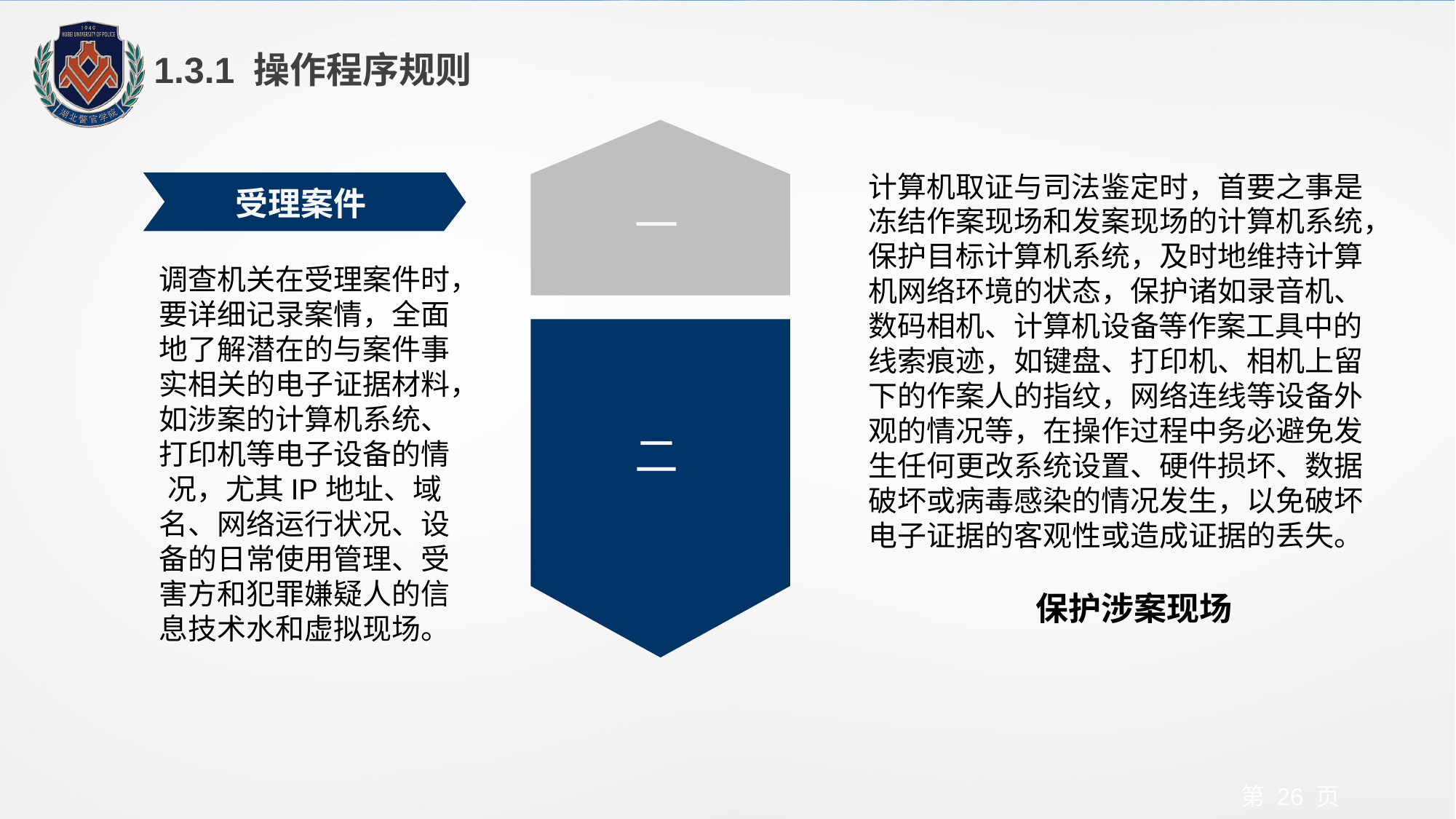

1.3.1 操作程序规则

一
计算机取证与司法鉴定时，首要之事是冻结作案现场和发案现场的计算机系统，保护目标计算机系统，及时地维持计算机网络环境的状态，保护诸如录音机、数码相机、计算机设备等作案工具中的线索痕迹，如键盘、打印机、相机上留下的作案人的指纹，网络连线等设备外观的情况等，在操作过程中务必避免发生任何更改系统设置、硬件损坏、数据破坏或病毒感染的情况发生，以免破坏电子证据的客观性或造成证据的丢失。

受理案件
调查机关在受理案件时，要详细记录案情，全面地了解潜在的与案件事实相关的电子证据材料，如涉案的计算机系统、打印机等电子设备的情况，尤其IP地址、域名、网络运行状况、设备的日常使用管理、受害方和犯罪嫌疑人的信息技术水和虚拟现场。

二
保护涉案现场